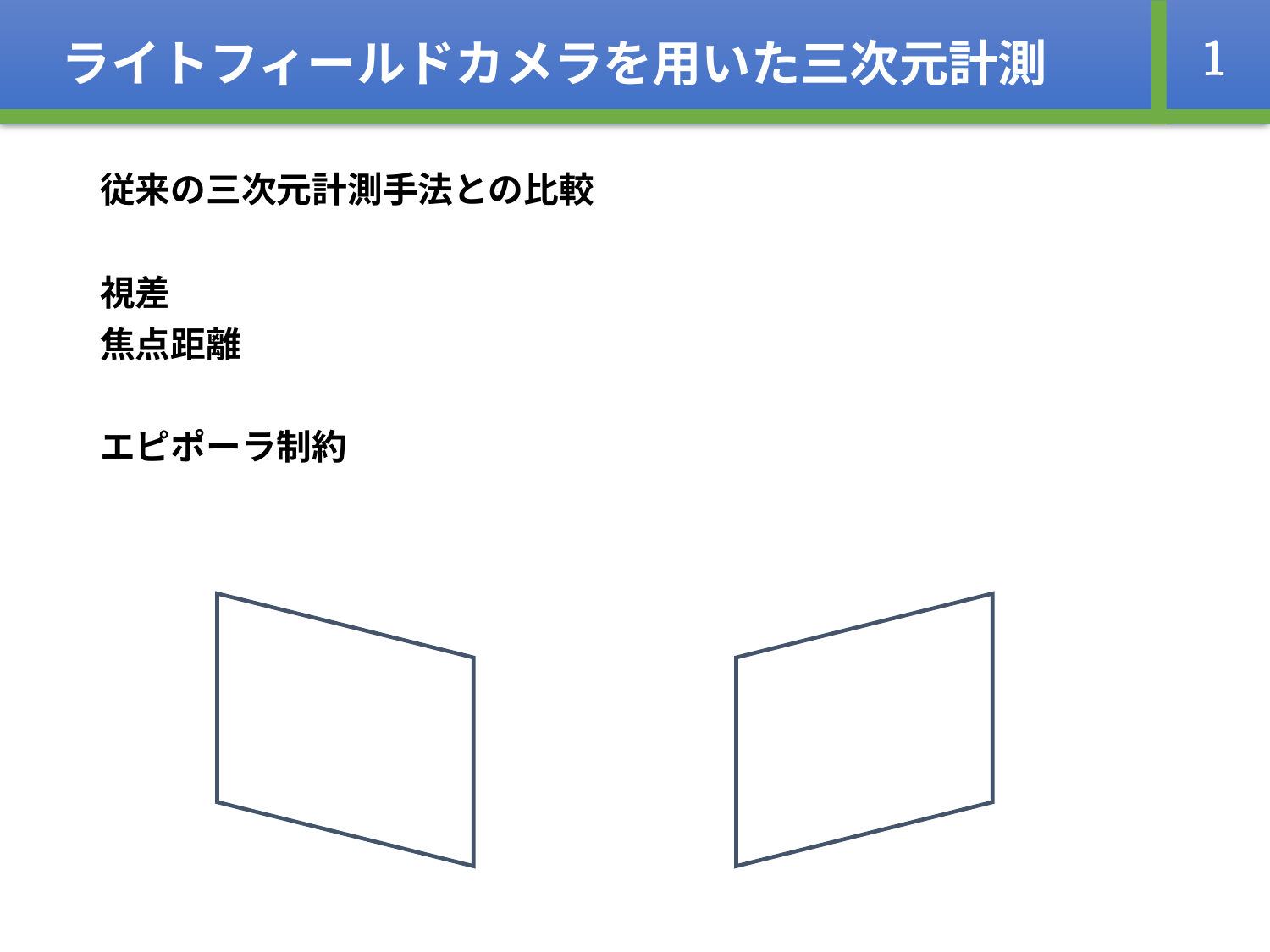

ライトフィールドカメラを用いた三次元計測
1

従来の三次元計測手法との比較

視差
焦点距離

エピポーラ制約